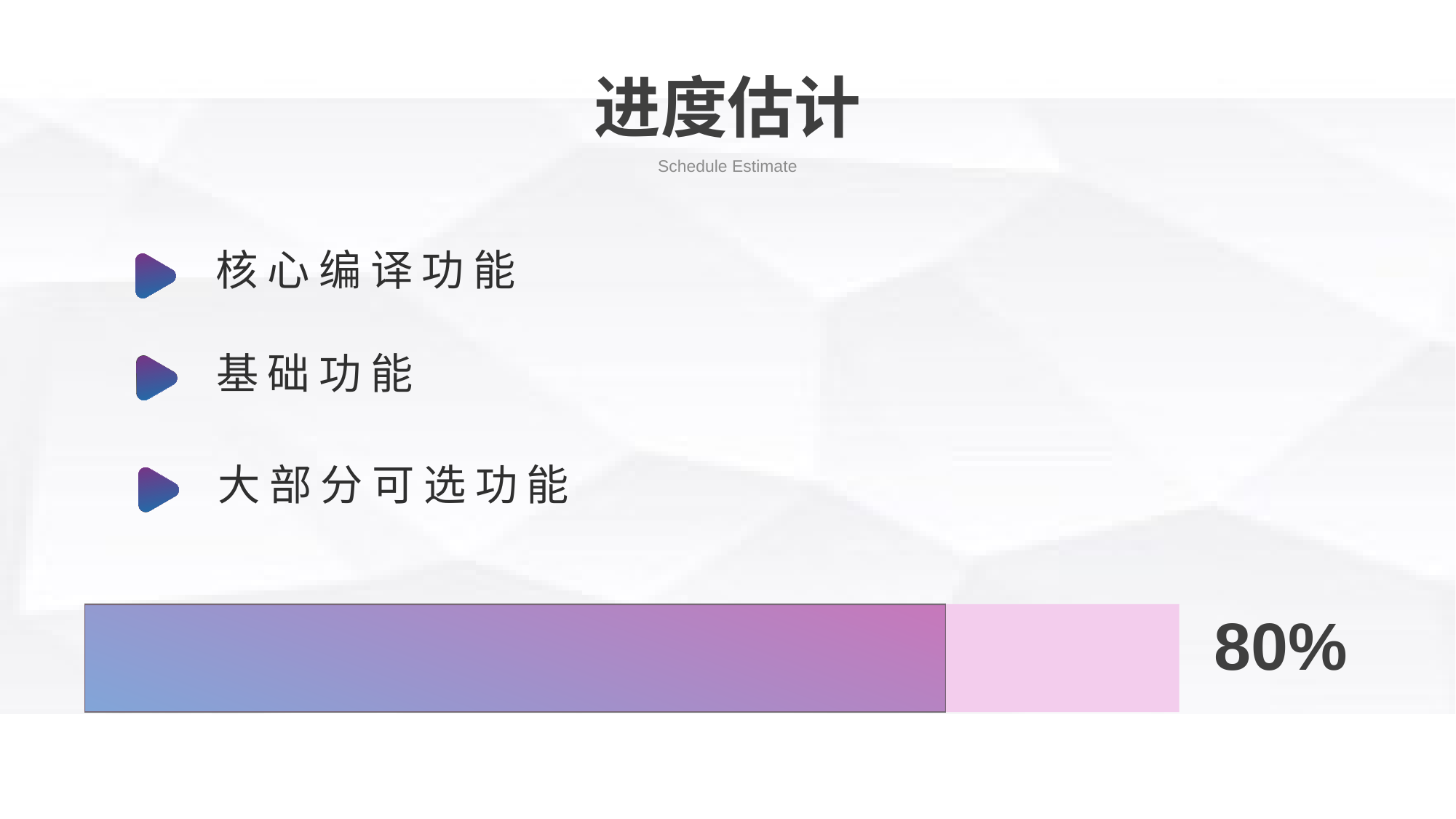

进度估计
Schedule Estimate
核心编译功能

基础功能

大部分可选功能

80%